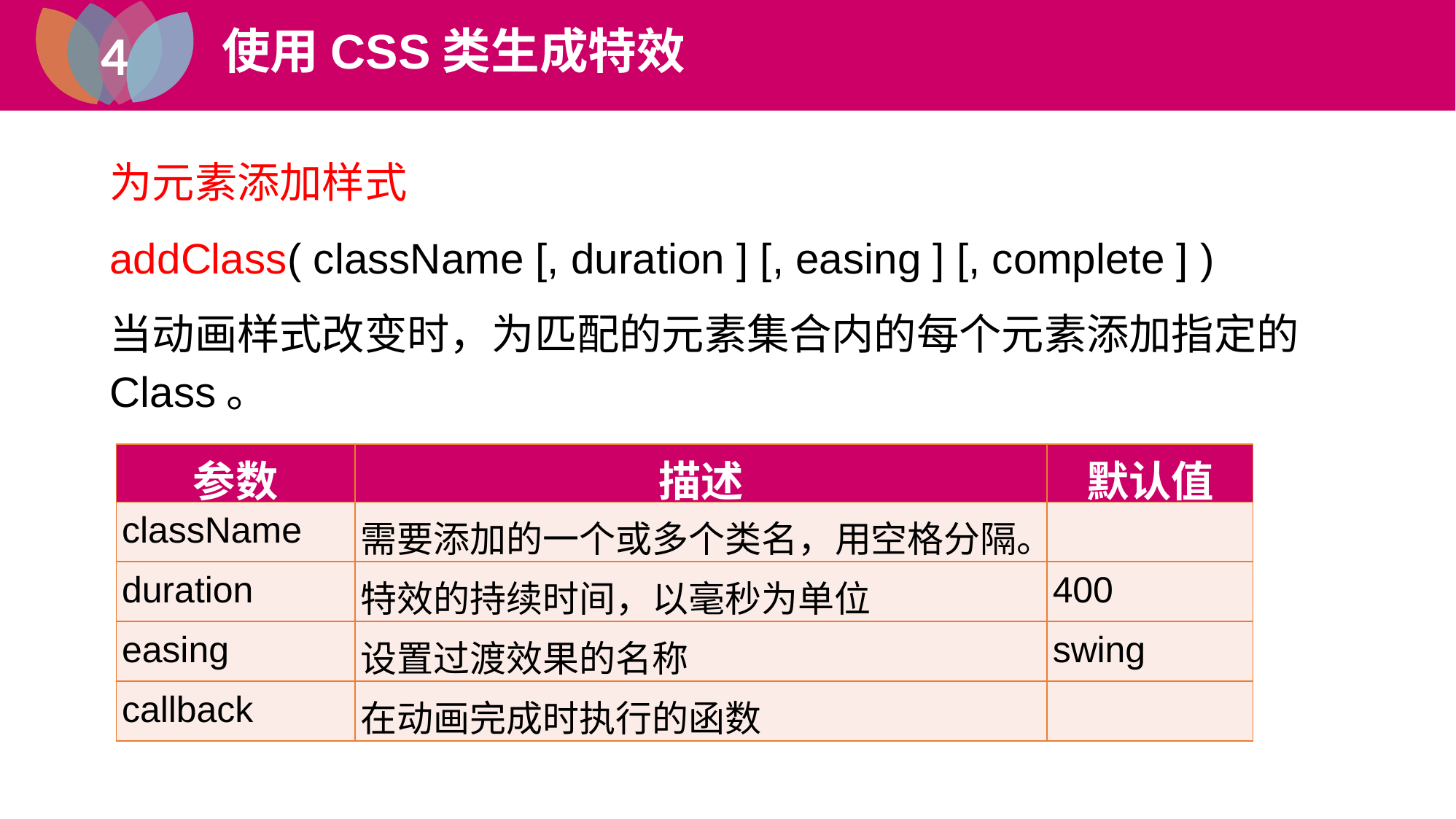

4
使用CSS类生成特效

1
jQuery 插件

为元素添加样式
addClass( className [, duration ] [, easing ] [, complete ] )
当动画样式改变时，为匹配的元素集合内的每个元素添加指定的 Class。

| 参数 | 描述 | 默认值 |
| --- | --- | --- |
| className | 需要添加的一个或多个类名，用空格分隔。 |  |
| duration | 特效的持续时间，以毫秒为单位 | 400 |
| easing | 设置过渡效果的名称 | swing |
| callback | 在动画完成时执行的函数 |  |